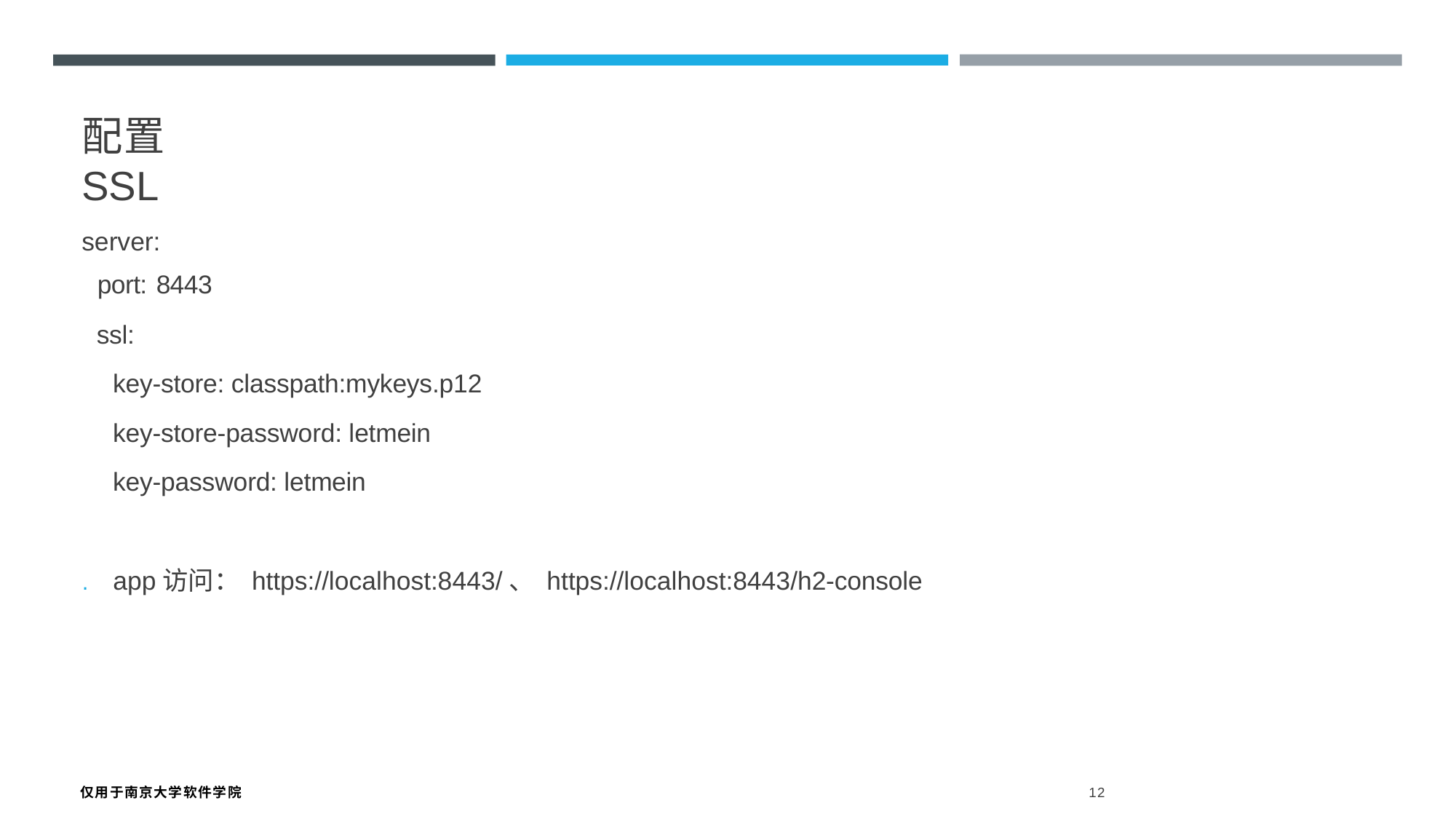

配置SSL

server:
port: 8443
ssl:
key-store: classpath:mykeys.p12
key-store-password: letmein
key-password: letmein

.   app访问： https://localhost:8443/、 https://localhost:8443/h2-console

仅用于南京大学软件学院                                                                                                                                                                                                                                                                                12